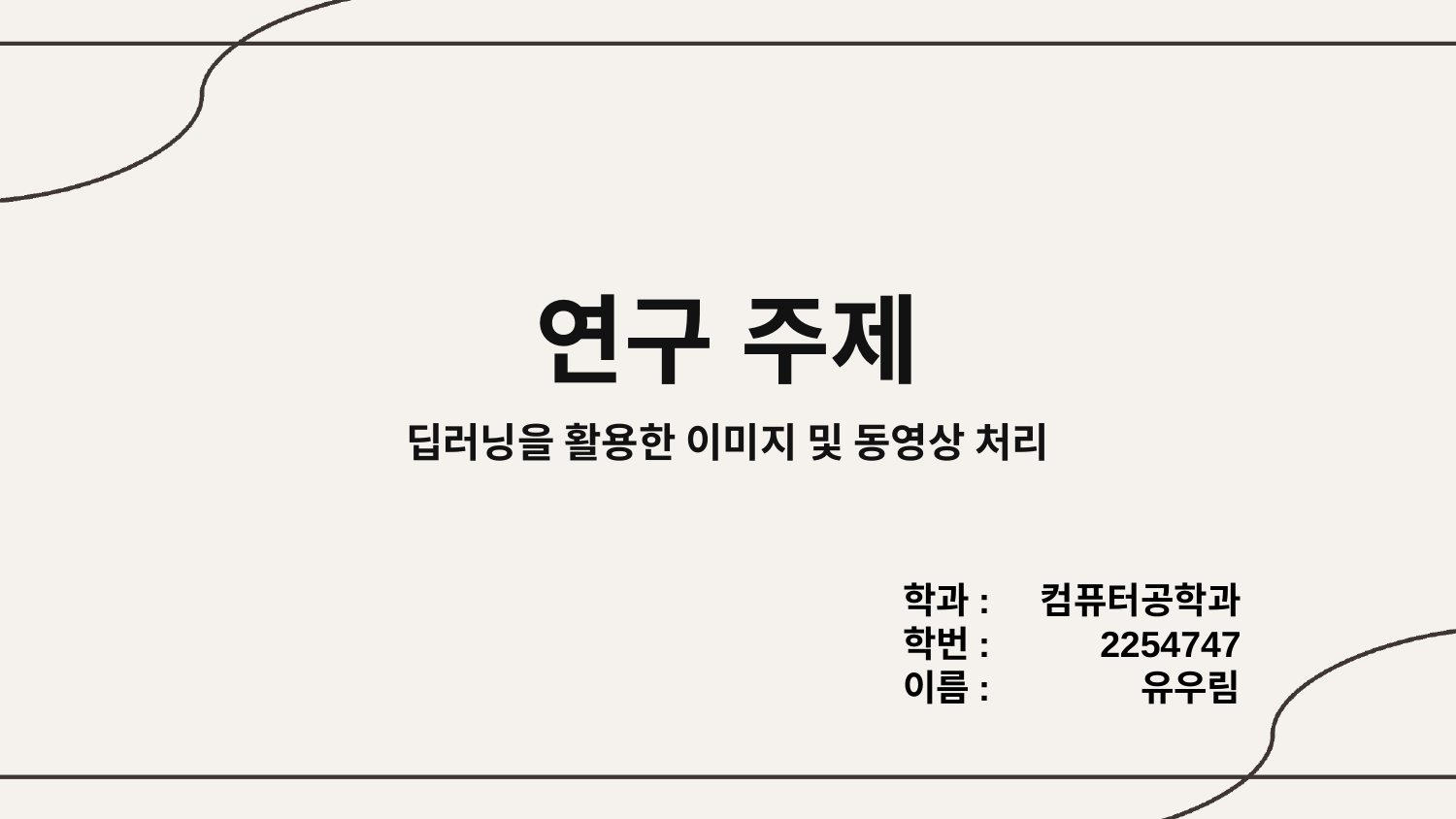

연구 주제
딥러닝을 활용한 이미지 및 동영상 처리
학과:
학번:
이름:
컴퓨터공학과
2254747
유우림